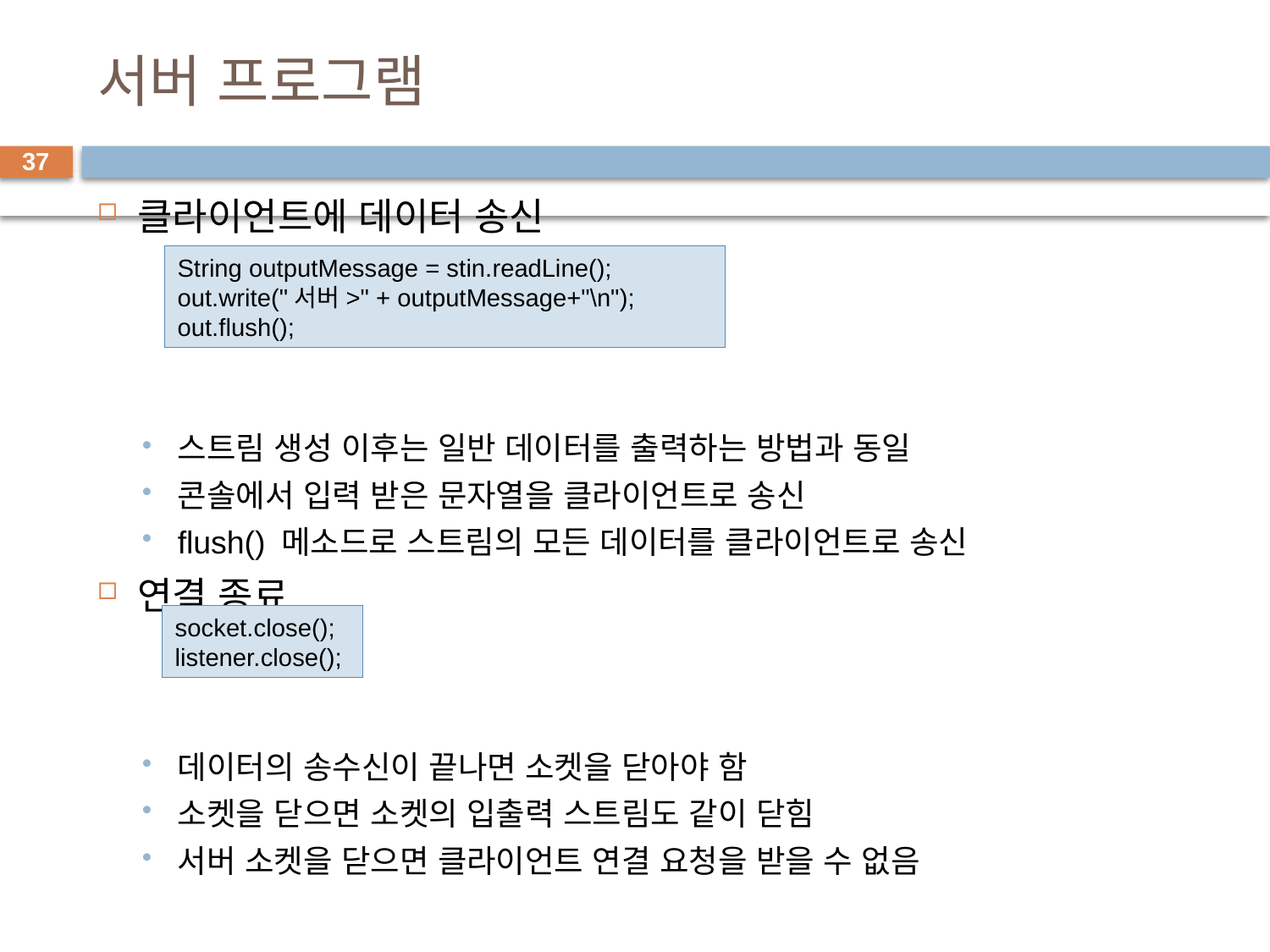

# 서버 프로그램
37
클라이언트에 데이터 송신

스트림 생성 이후는 일반 데이터를 출력하는 방법과 동일
콘솔에서 입력 받은 문자열을 클라이언트로 송신
flush() 메소드로 스트림의 모든 데이터를 클라이언트로 송신
연결 종료

데이터의 송수신이 끝나면 소켓을 닫아야 함
소켓을 닫으면 소켓의 입출력 스트림도 같이 닫힘
서버 소켓을 닫으면 클라이언트 연결 요청을 받을 수 없음

String outputMessage = stin.readLine();
out.write("서버>" + outputMessage+"\n");
out.flush();
socket.close();
listener.close();